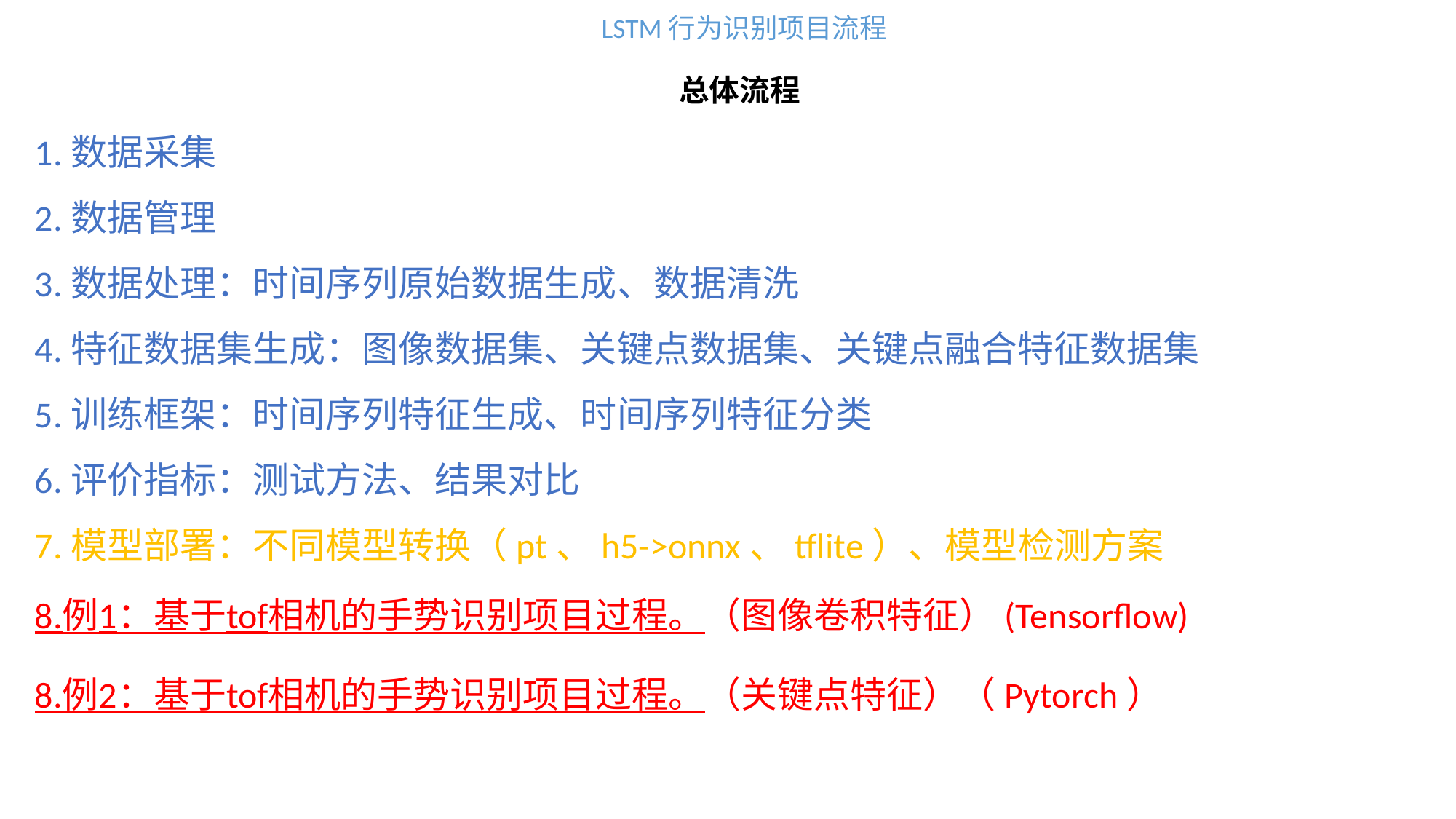

LSTM行为识别项目流程
总体流程
1.数据采集
2.数据管理
3.数据处理：时间序列原始数据生成、数据清洗
4.特征数据集生成：图像数据集、关键点数据集、关键点融合特征数据集
5.训练框架：时间序列特征生成、时间序列特征分类
6.评价指标：测试方法、结果对比
7.模型部署：不同模型转换（pt、h5->onnx、tflite）、模型检测方案
8.例1：基于tof相机的手势识别项目过程。（图像卷积特征）(Tensorflow)
8.例2：基于tof相机的手势识别项目过程。（关键点特征）（Pytorch）